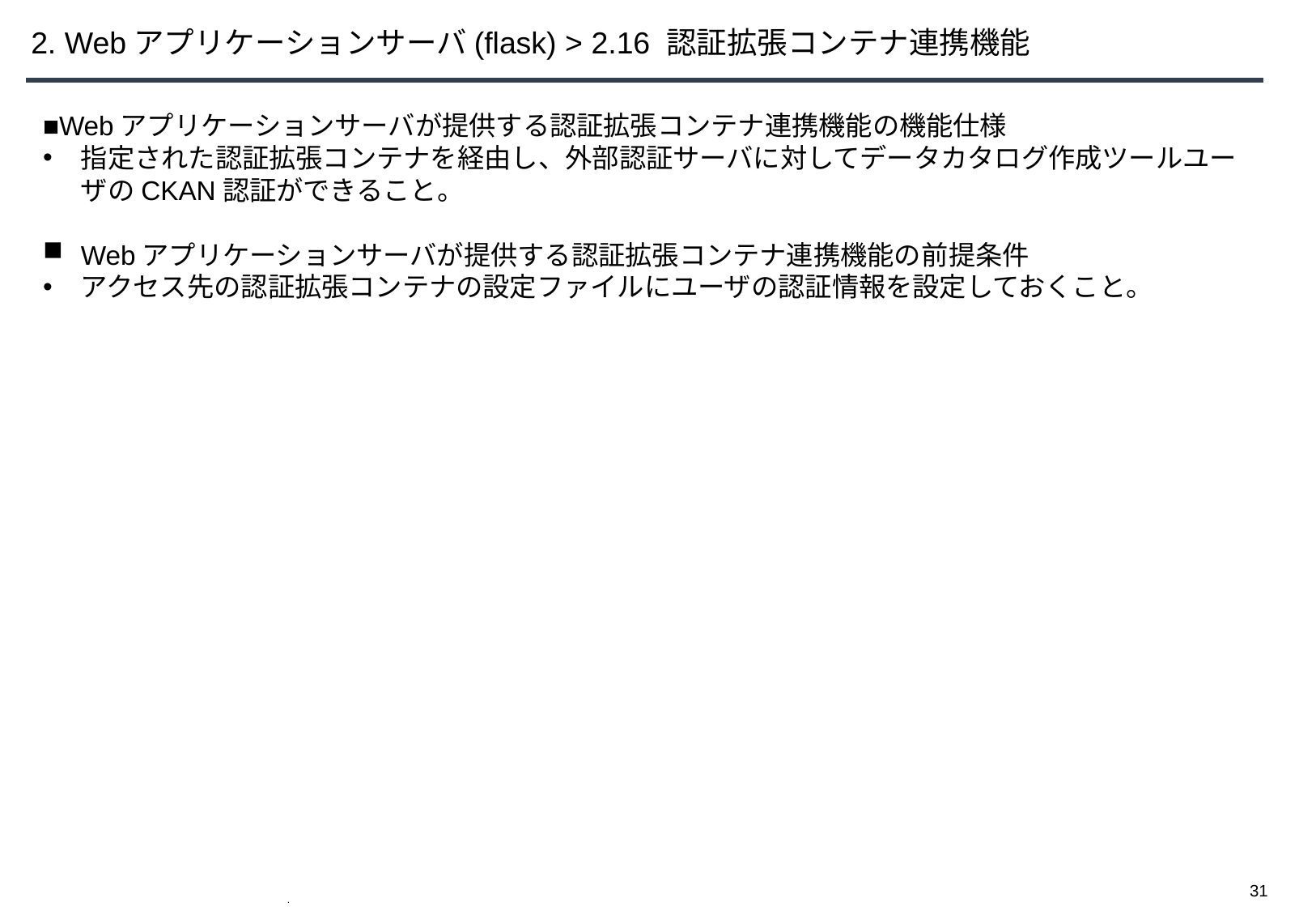

# 2. Webアプリケーションサーバ(flask) > 2.16 認証拡張コンテナ連携機能
■Webアプリケーションサーバが提供する認証拡張コンテナ連携機能の機能仕様
指定された認証拡張コンテナを経由し、外部認証サーバに対してデータカタログ作成ツールユーザのCKAN認証ができること。

Webアプリケーションサーバが提供する認証拡張コンテナ連携機能の前提条件
アクセス先の認証拡張コンテナの設定ファイルにユーザの認証情報を設定しておくこと。